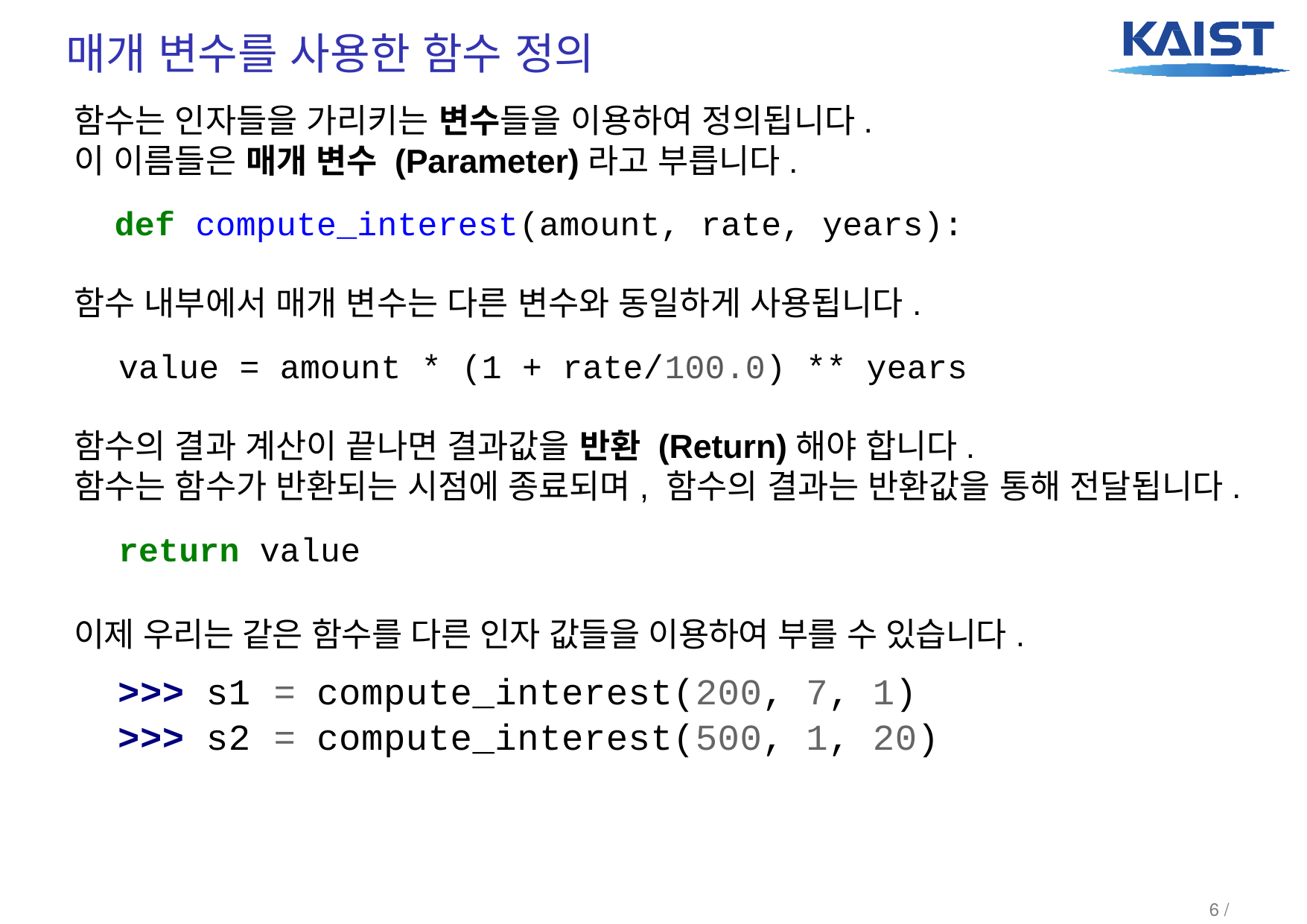

# 매개 변수를 사용한 함수 정의

함수는 인자들을 가리키는 변수들을 이용하여 정의됩니다.
이 이름들은 매개 변수 (Parameter)라고 부릅니다.
  def compute_interest(amount, rate, years):
함수 내부에서 매개 변수는 다른 변수와 동일하게 사용됩니다.
value = amount * (1 + rate/100.0) ** years

함수의 결과 계산이 끝나면 결과값을 반환 (Return)해야 합니다.
함수는 함수가 반환되는 시점에 종료되며, 함수의 결과는 반환값을 통해 전달됩니다.
return value
이제 우리는 같은 함수를 다른 인자 값들을 이용하여 부를 수 있습니다.
| >>> | s1 | = | compute\_interest(200, | 7, | 1) |
| --- | --- | --- | --- | --- | --- |
| >>> | s2 | = | compute\_interest(500, | 1, | 20) |
6 / 17